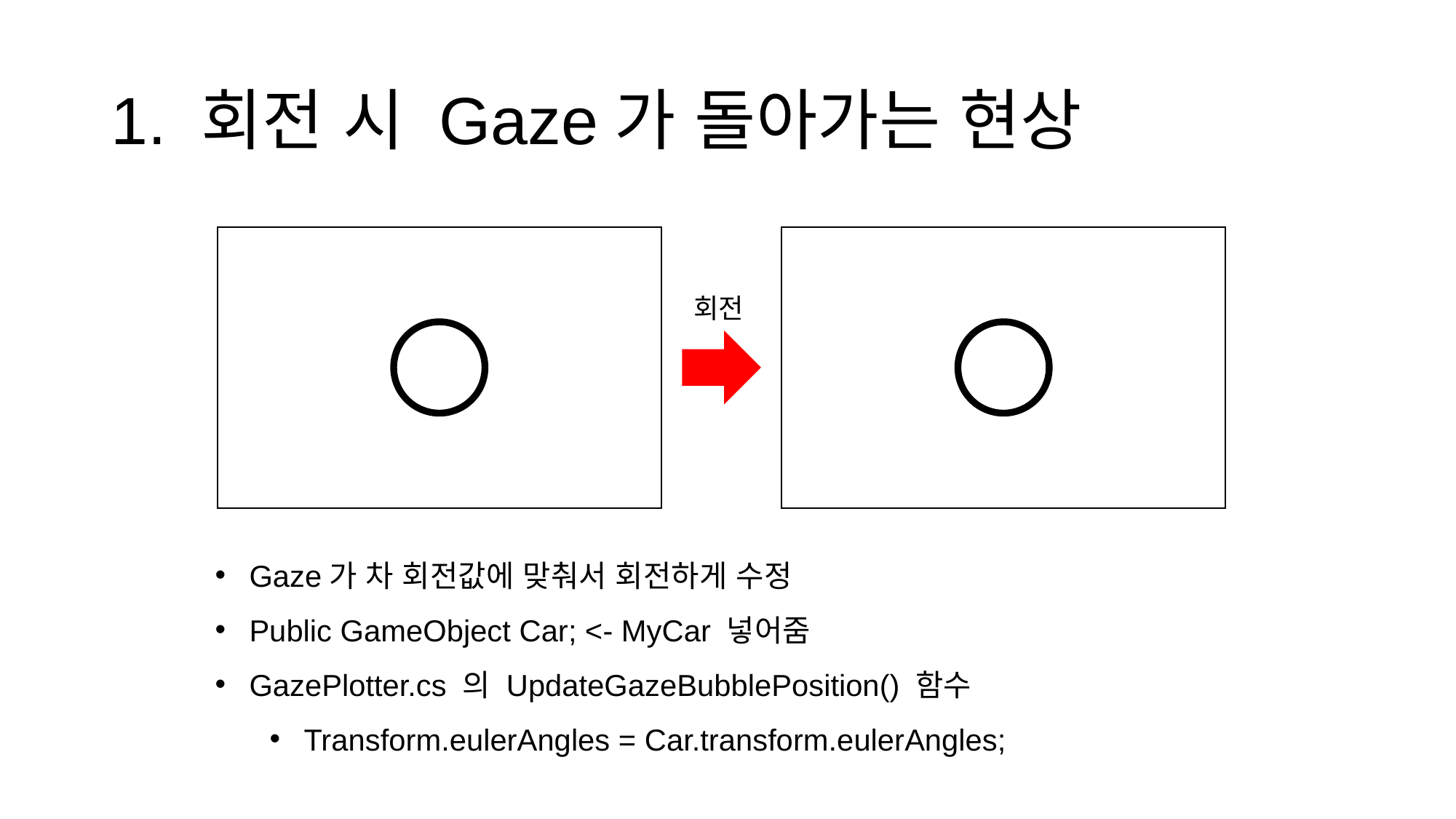

# 1. 회전 시 Gaze가 돌아가는 현상

회전

Gaze가 차 회전값에 맞춰서 회전하게 수정
Public GameObject Car; <- MyCar 넣어줌
GazePlotter.cs 의 UpdateGazeBubblePosition() 함수
Transform.eulerAngles = Car.transform.eulerAngles;